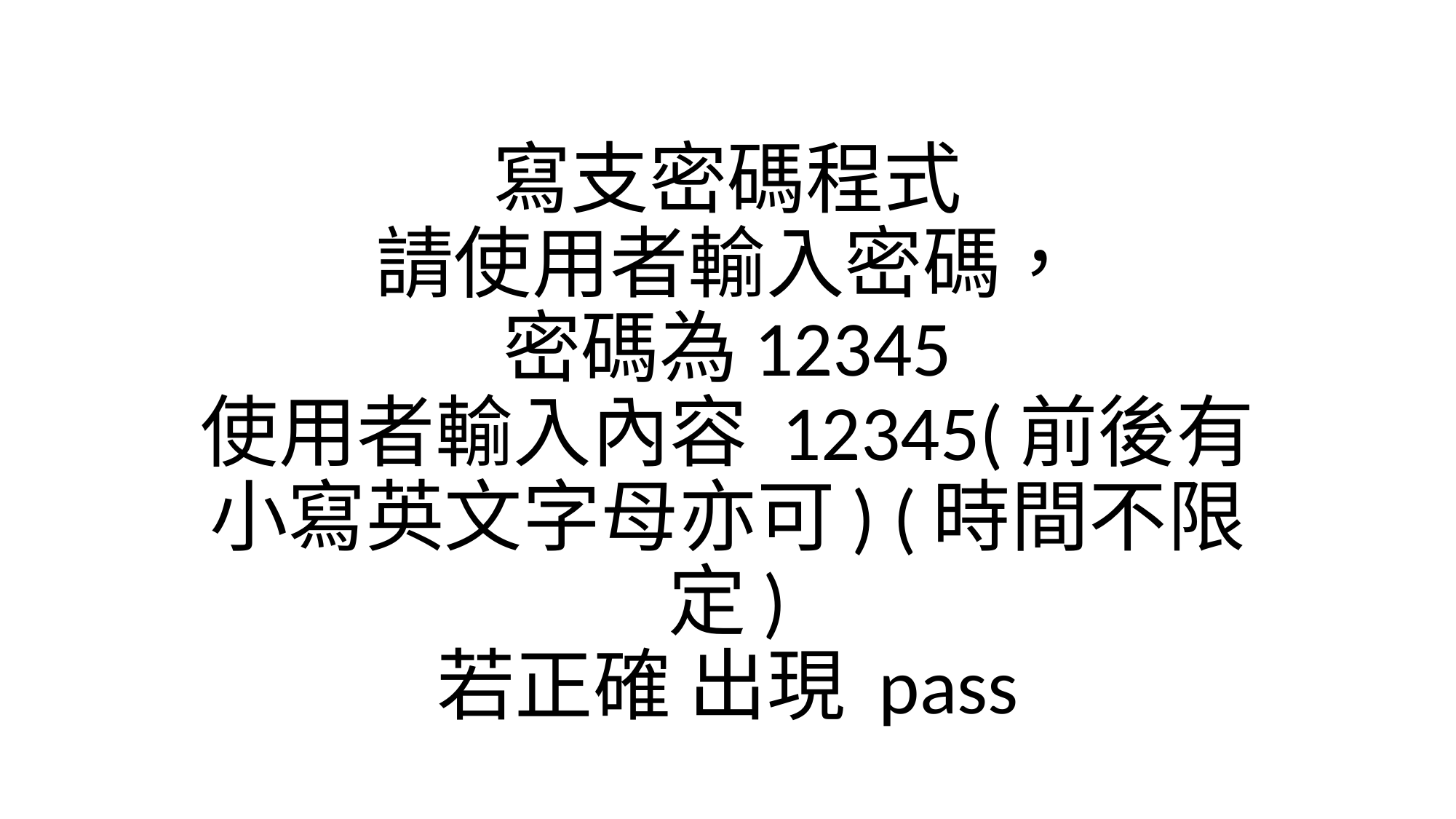

# 寫支密碼程式 請使用者輸入密碼， 密碼為12345 使用者輸入內容 12345(前後有小寫英文字母亦可) (時間不限定) 若正確 出現 pass